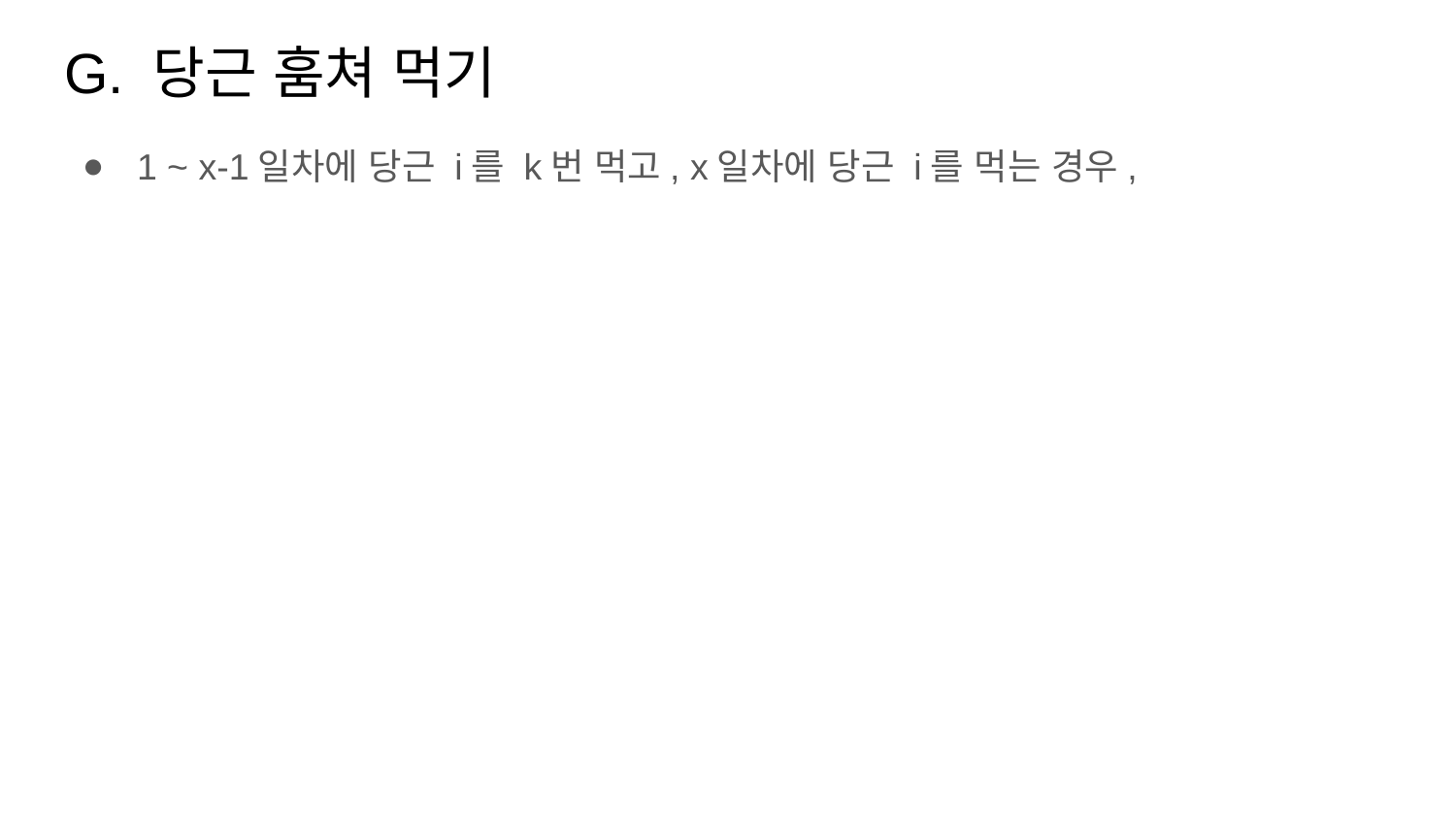

# G. 당근 훔쳐 먹기
1 ~ x-1일차에 당근 i를 k번 먹고, x일차에 당근 i를 먹는 경우,